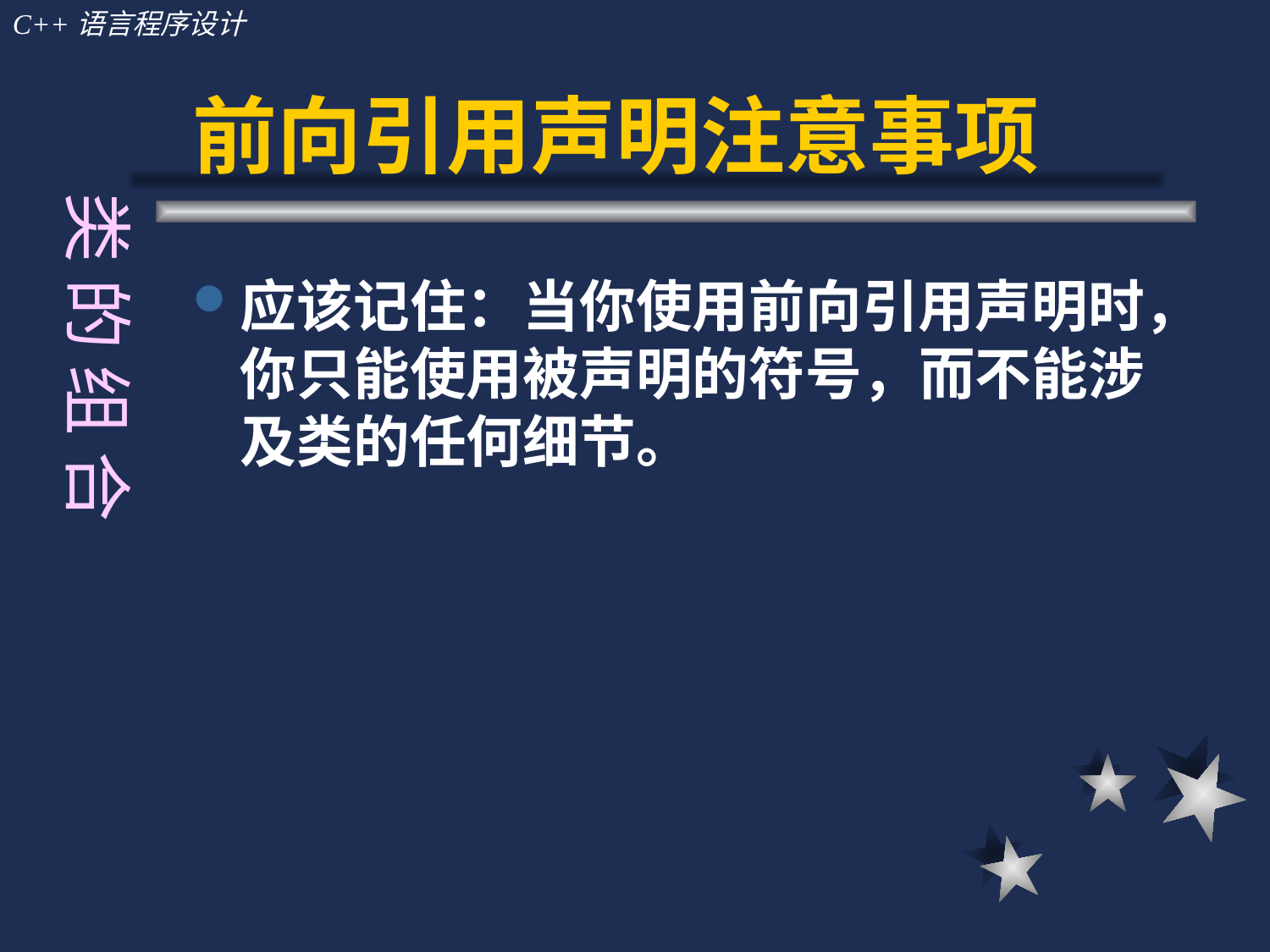

# 前向引用声明注意事项
类 的 组 合
应该记住：当你使用前向引用声明时，你只能使用被声明的符号，而不能涉及类的任何细节。
99